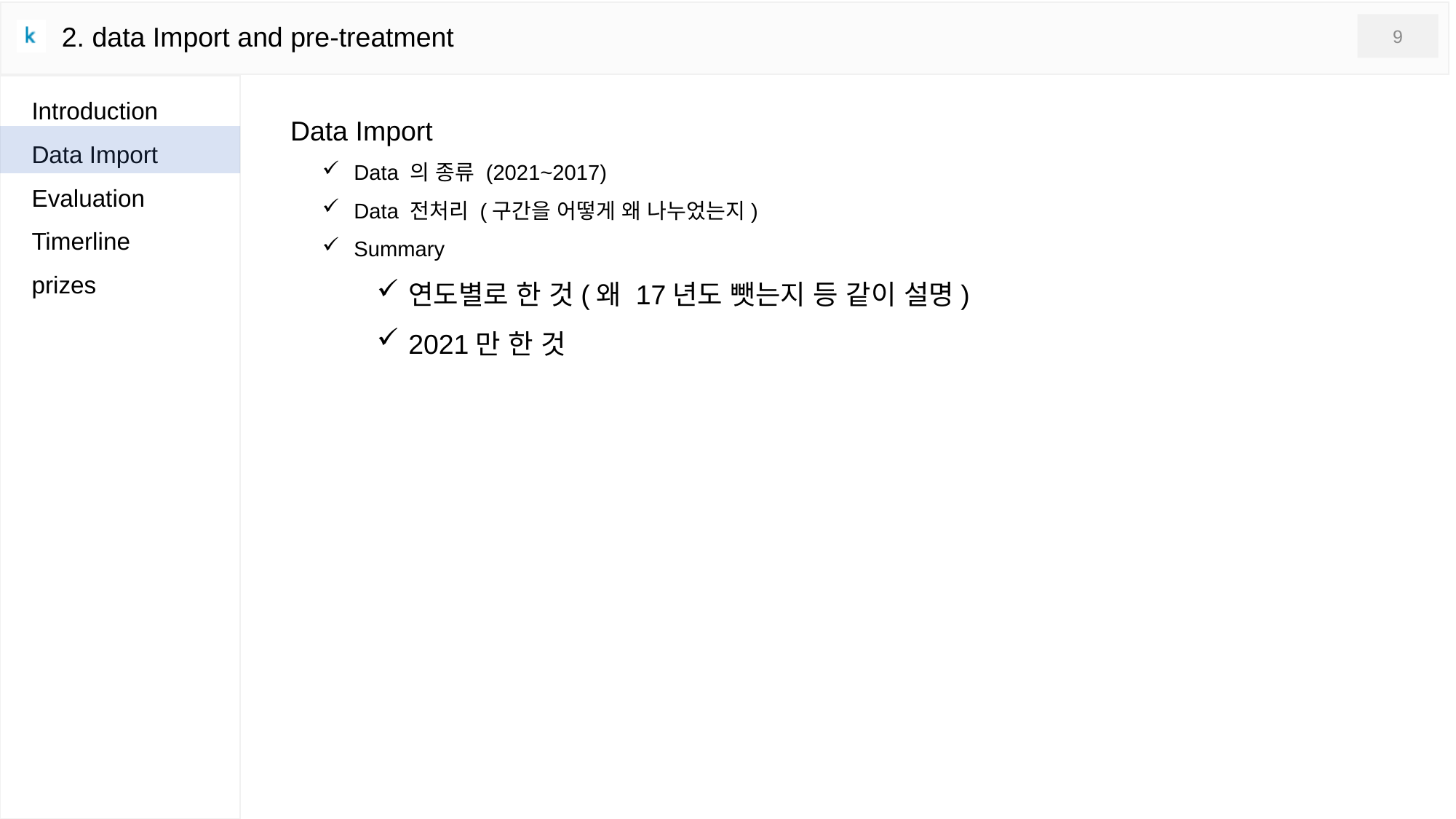

2. data Import and pre-treatment
9
Introduction
Data Import
Evaluation
Timerline
prizes
Data Import
Data 의 종류 (2021~2017)
Data 전처리 (구간을 어떻게 왜 나누었는지)
Summary
연도별로 한 것(왜 17년도 뺏는지 등 같이 설명)
2021만 한 것